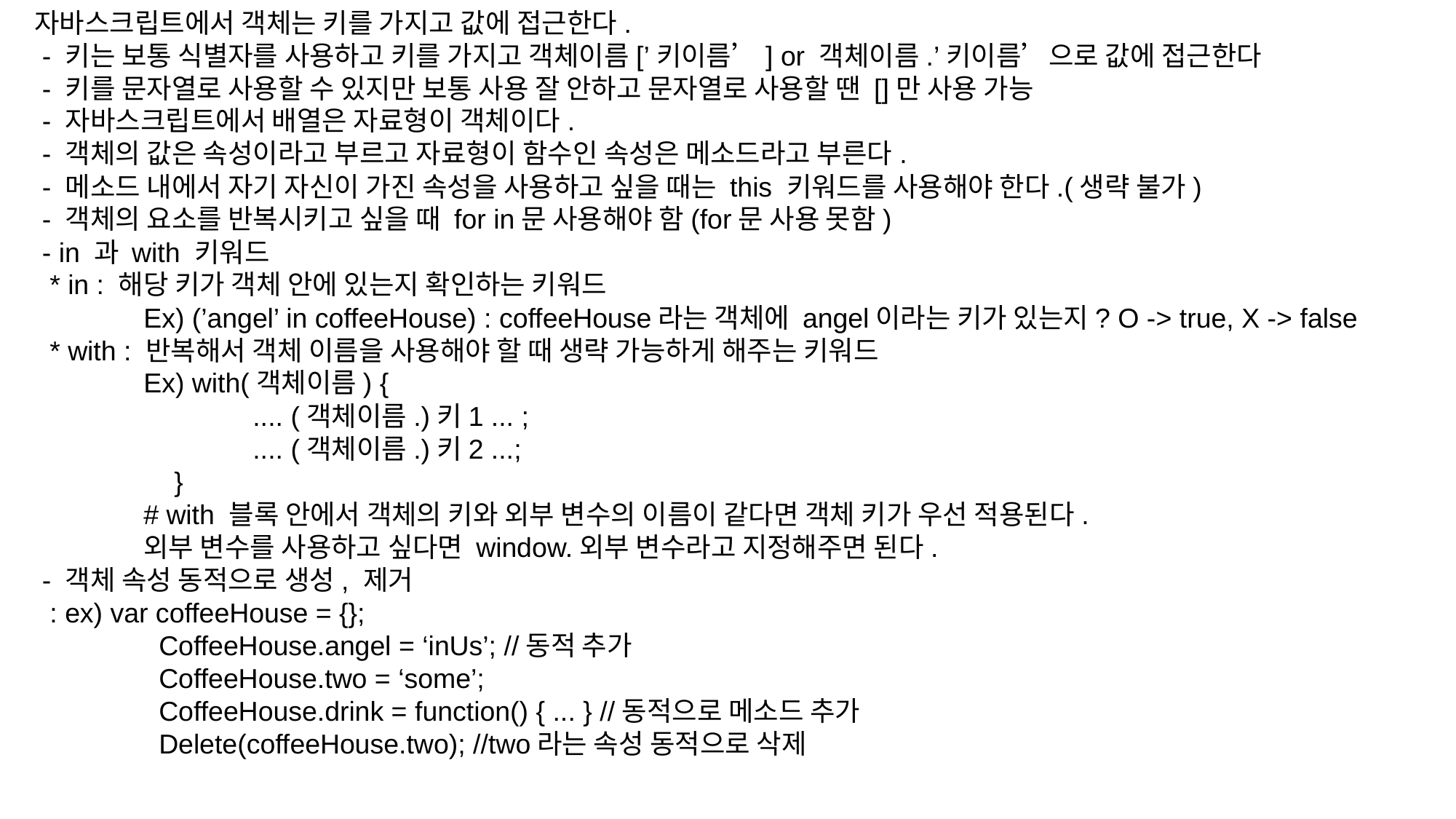

자바스크립트에서 객체는 키를 가지고 값에 접근한다.
 - 키는 보통 식별자를 사용하고 키를 가지고 객체이름[’키이름’] or 객체이름.’키이름’으로 값에 접근한다
 - 키를 문자열로 사용할 수 있지만 보통 사용 잘 안하고 문자열로 사용할 땐 []만 사용 가능
 - 자바스크립트에서 배열은 자료형이 객체이다.
 - 객체의 값은 속성이라고 부르고 자료형이 함수인 속성은 메소드라고 부른다.
 - 메소드 내에서 자기 자신이 가진 속성을 사용하고 싶을 때는 this 키워드를 사용해야 한다.(생략 불가)
 - 객체의 요소를 반복시키고 싶을 때 for in문 사용해야 함(for문 사용 못함)
 - in 과 with 키워드
  * in : 해당 키가 객체 안에 있는지 확인하는 키워드
	Ex) (’angel’ in coffeeHouse) : coffeeHouse라는 객체에 angel이라는 키가 있는지? O -> true, X -> false
  * with : 반복해서 객체 이름을 사용해야 할 때 생략 가능하게 해주는 키워드
	Ex) with(객체이름) {
		.... (객체이름.)키1 ... ;
		.... (객체이름.)키2 ...;
	    }
	# with 블록 안에서 객체의 키와 외부 변수의 이름이 같다면 객체 키가 우선 적용된다.
	외부 변수를 사용하고 싶다면 window.외부 변수라고 지정해주면 된다.
 - 객체 속성 동적으로 생성, 제거
  : ex) var coffeeHouse = {};
	  CoffeeHouse.angel = ‘inUs’; //동적 추가
	  CoffeeHouse.two = ‘some’;
	  CoffeeHouse.drink = function() { ... } //동적으로 메소드 추가
	  Delete(coffeeHouse.two); //two라는 속성 동적으로 삭제